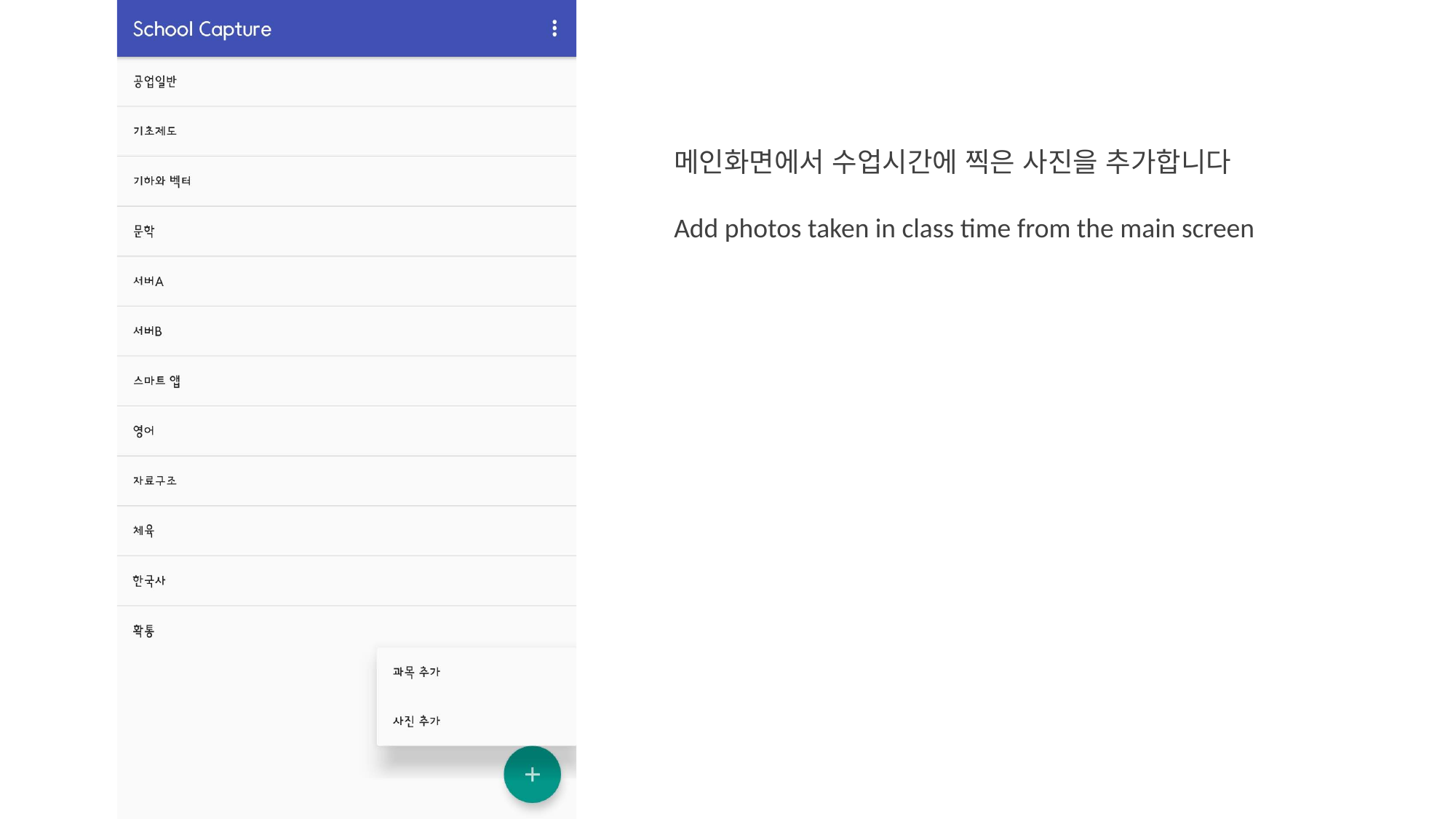

메인화면에서 수업시간에 찍은 사진을 추가합니다

Add photos taken in class time from the main screen